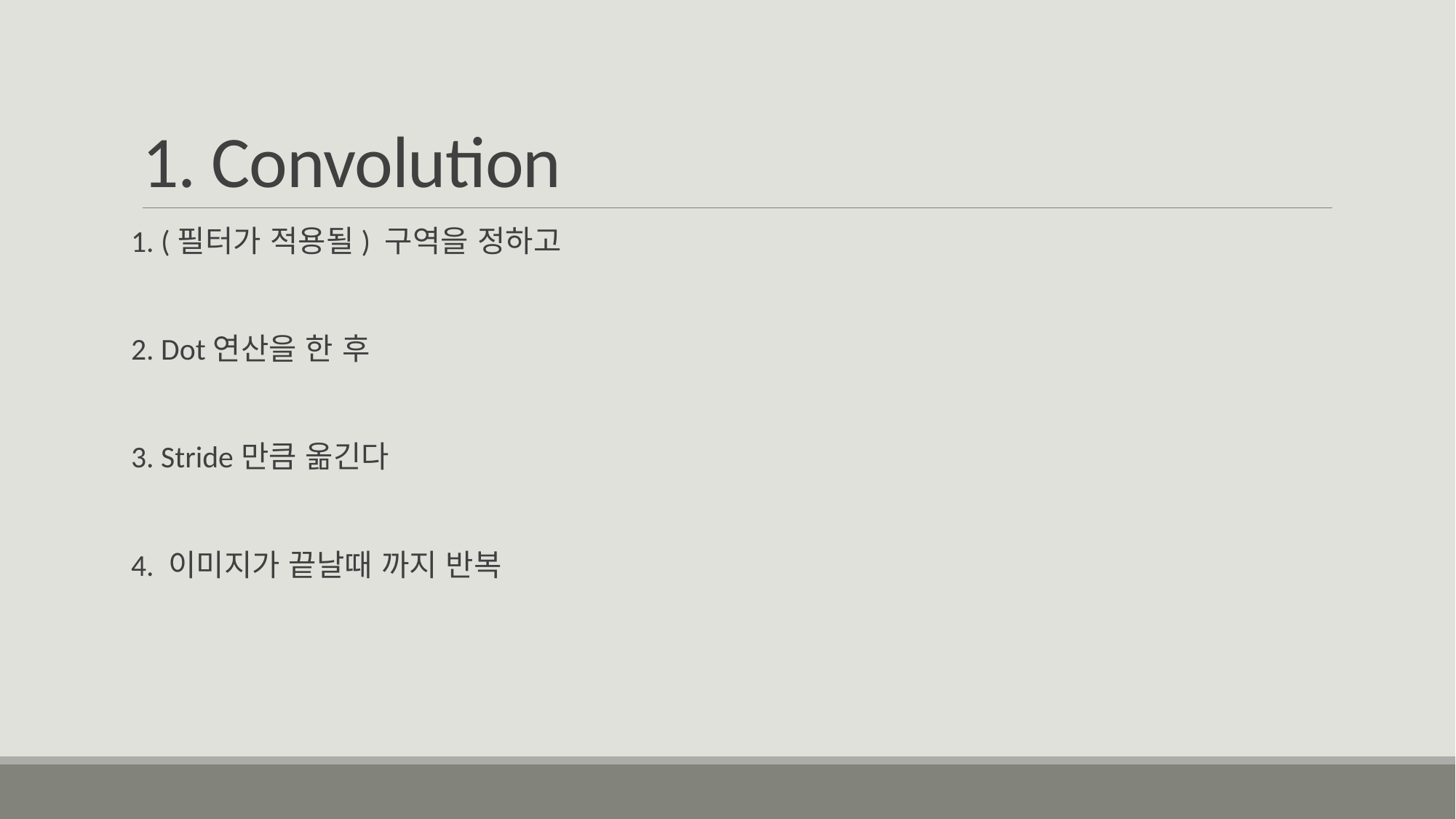

# 1. Convolution
1. (필터가 적용될) 구역을 정하고

2. Dot연산을 한 후

3. Stride만큼 옮긴다

4. 이미지가 끝날때 까지 반복